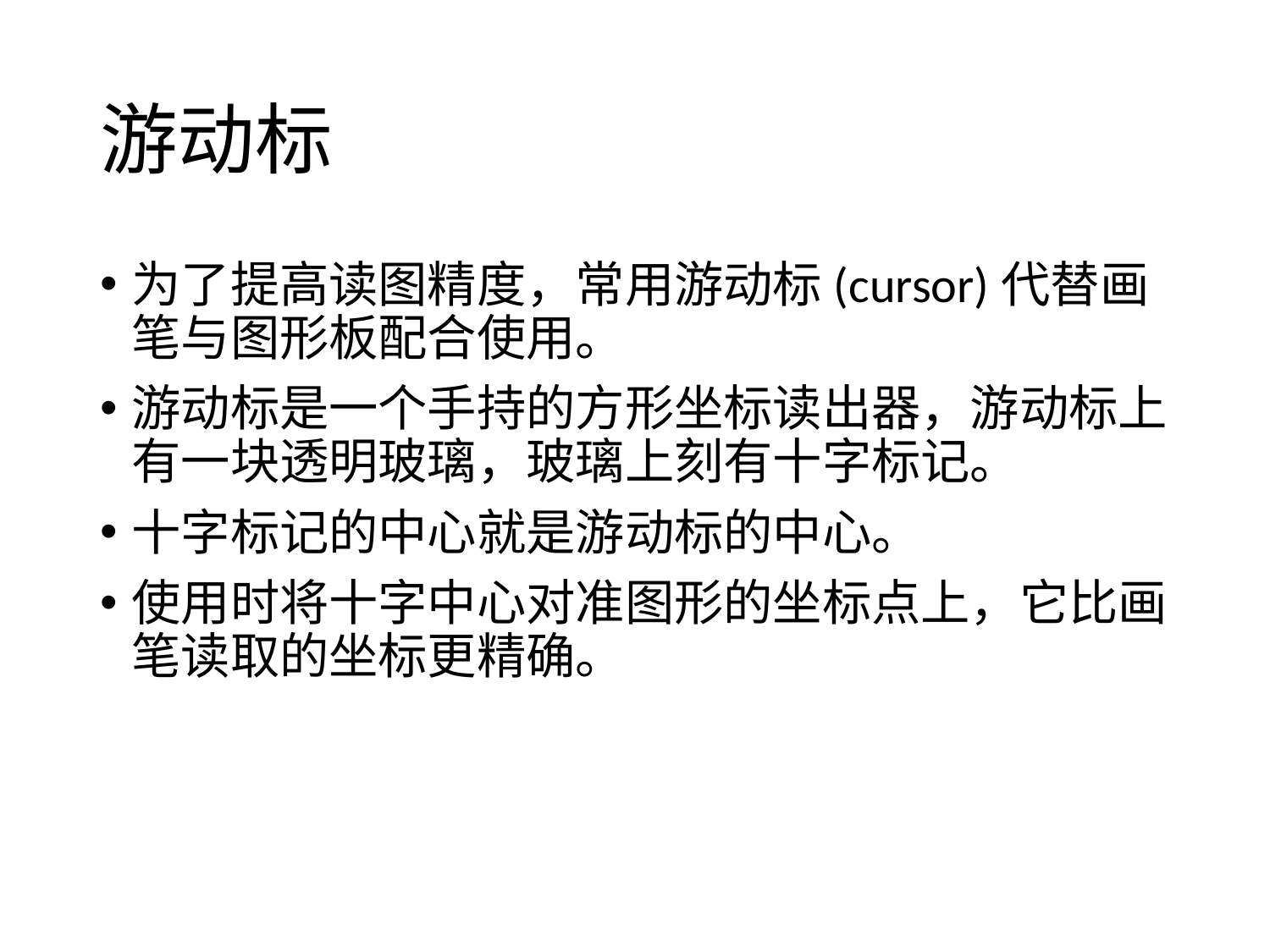

# 游动标
为了提高读图精度，常用游动标(cursor)代替画笔与图形板配合使用。
游动标是一个手持的方形坐标读出器，游动标上有一块透明玻璃，玻璃上刻有十字标记。
十字标记的中心就是游动标的中心。
使用时将十字中心对准图形的坐标点上，它比画笔读取的坐标更精确。